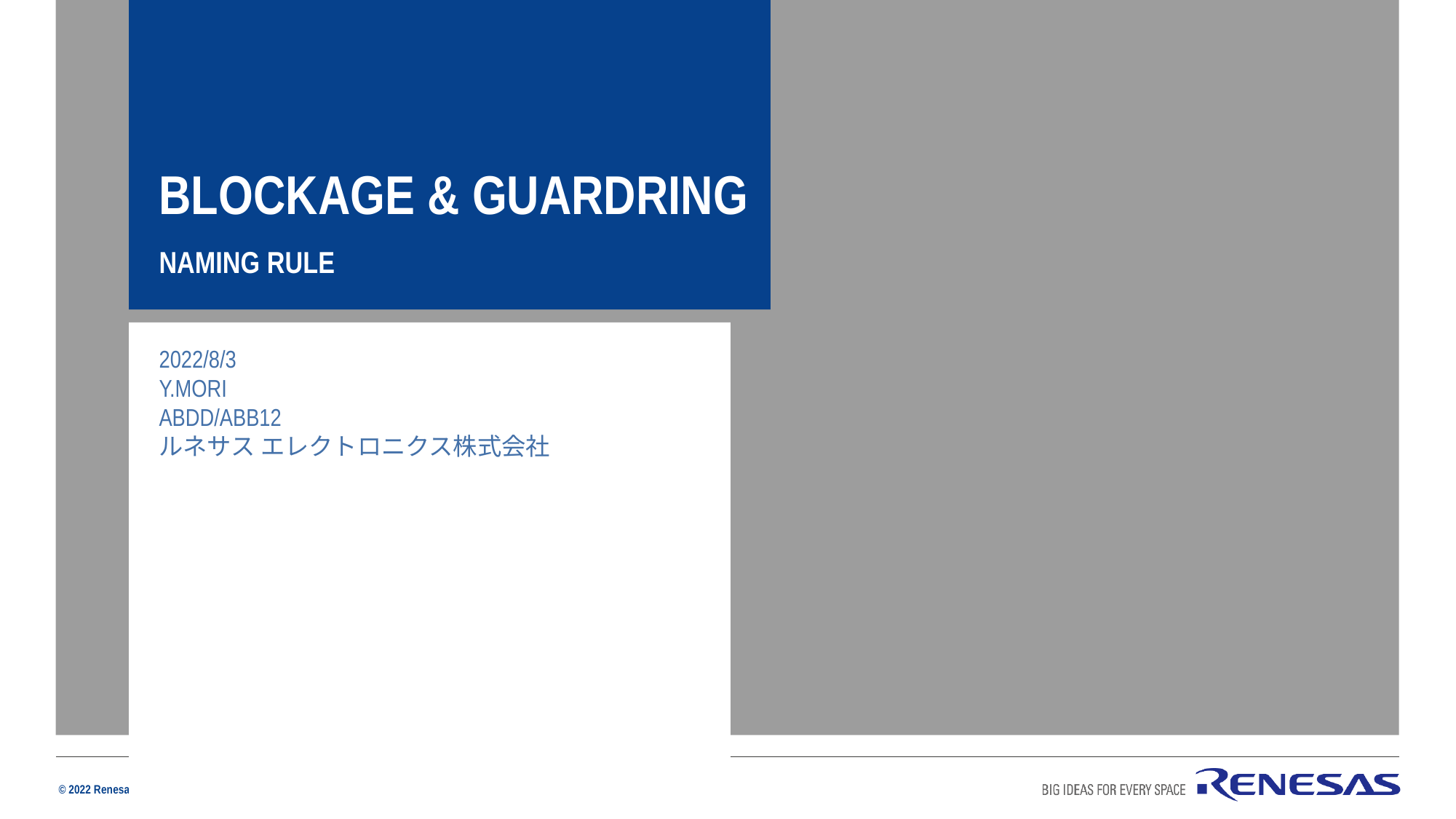

Blockage & GuardRing
Naming Rule
2022/8/3
Y.Mori
ABDD/ABB12
ルネサス エレクトロニクス株式会社